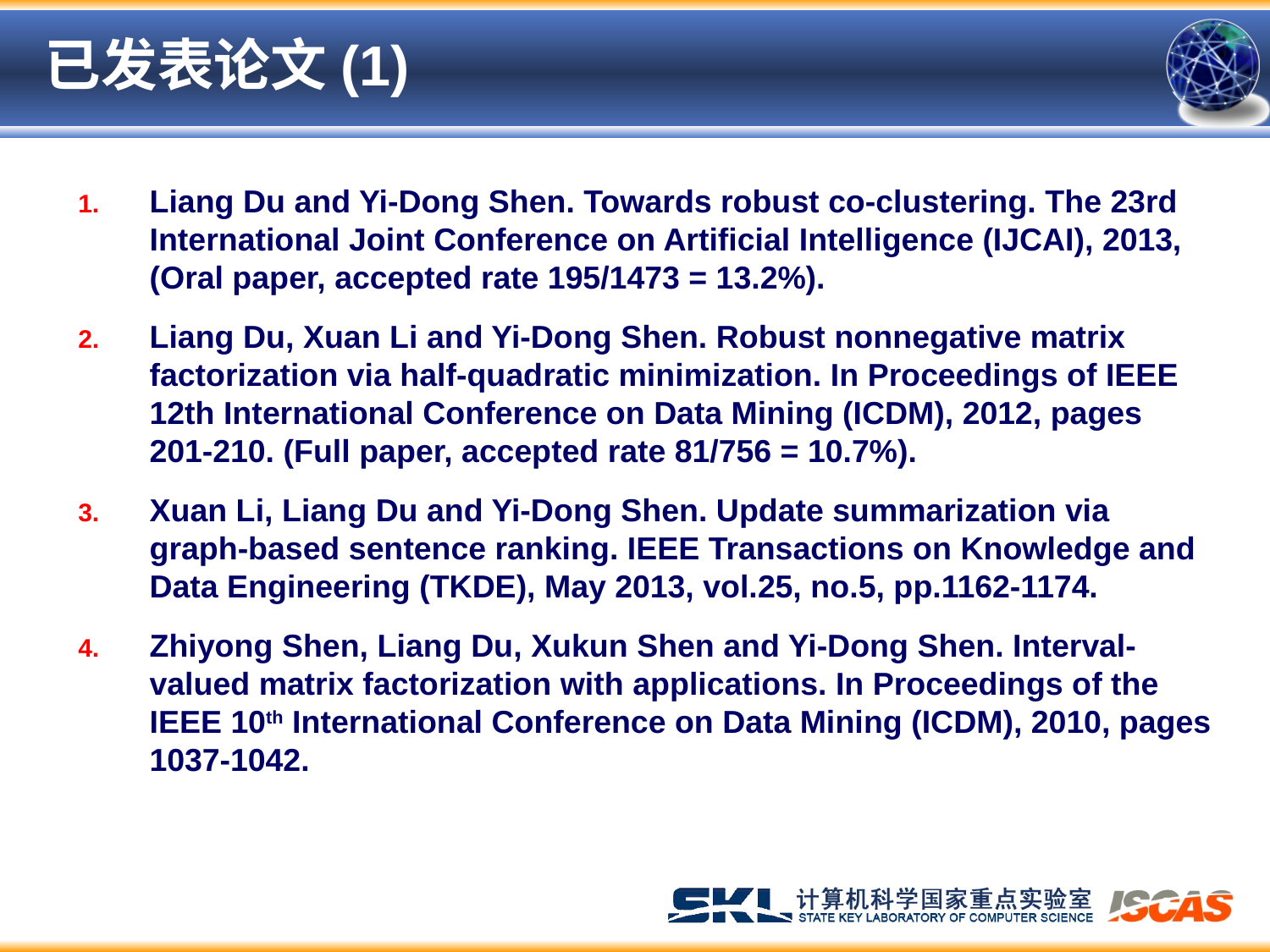

# 已发表论文(1)
Liang Du and Yi-Dong Shen. Towards robust co-clustering. The 23rd International Joint Conference on Artificial Intelligence (IJCAI), 2013, (Oral paper, accepted rate 195/1473 = 13.2%).
Liang Du, Xuan Li and Yi-Dong Shen. Robust nonnegative matrix factorization via half-quadratic minimization. In Proceedings of IEEE 12th International Conference on Data Mining (ICDM), 2012, pages 201-210. (Full paper, accepted rate 81/756 = 10.7%).
Xuan Li, Liang Du and Yi-Dong Shen. Update summarization via graph-based sentence ranking. IEEE Transactions on Knowledge and Data Engineering (TKDE), May 2013, vol.25, no.5, pp.1162-1174.
Zhiyong Shen, Liang Du, Xukun Shen and Yi-Dong Shen. Interval-valued matrix factorization with applications. In Proceedings of the IEEE 10th International Conference on Data Mining (ICDM), 2010, pages 1037-1042.